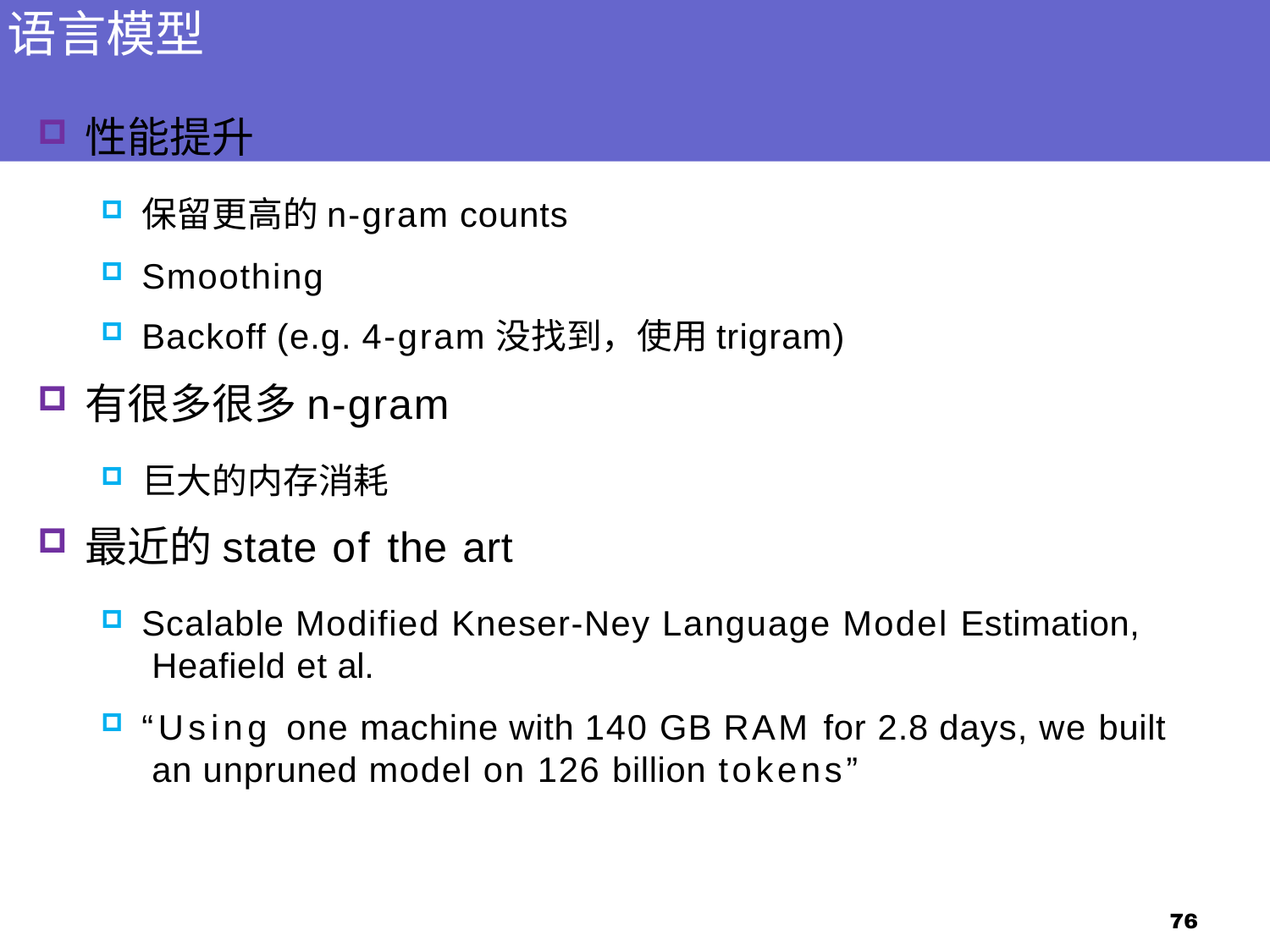

# 语言模型
性能提升
保留更高的n-gram counts
Smoothing
Backoff (e.g. 4-gram没找到，使用trigram)
有很多很多n-gram
巨大的内存消耗
最近的state of the art
Scalable Modified Kneser-Ney Language Model Estimation,  Heafield et al.
“Using one machine with 140 GB RAM for 2.8 days, we built  an unpruned model on 126 billion tokens”
76